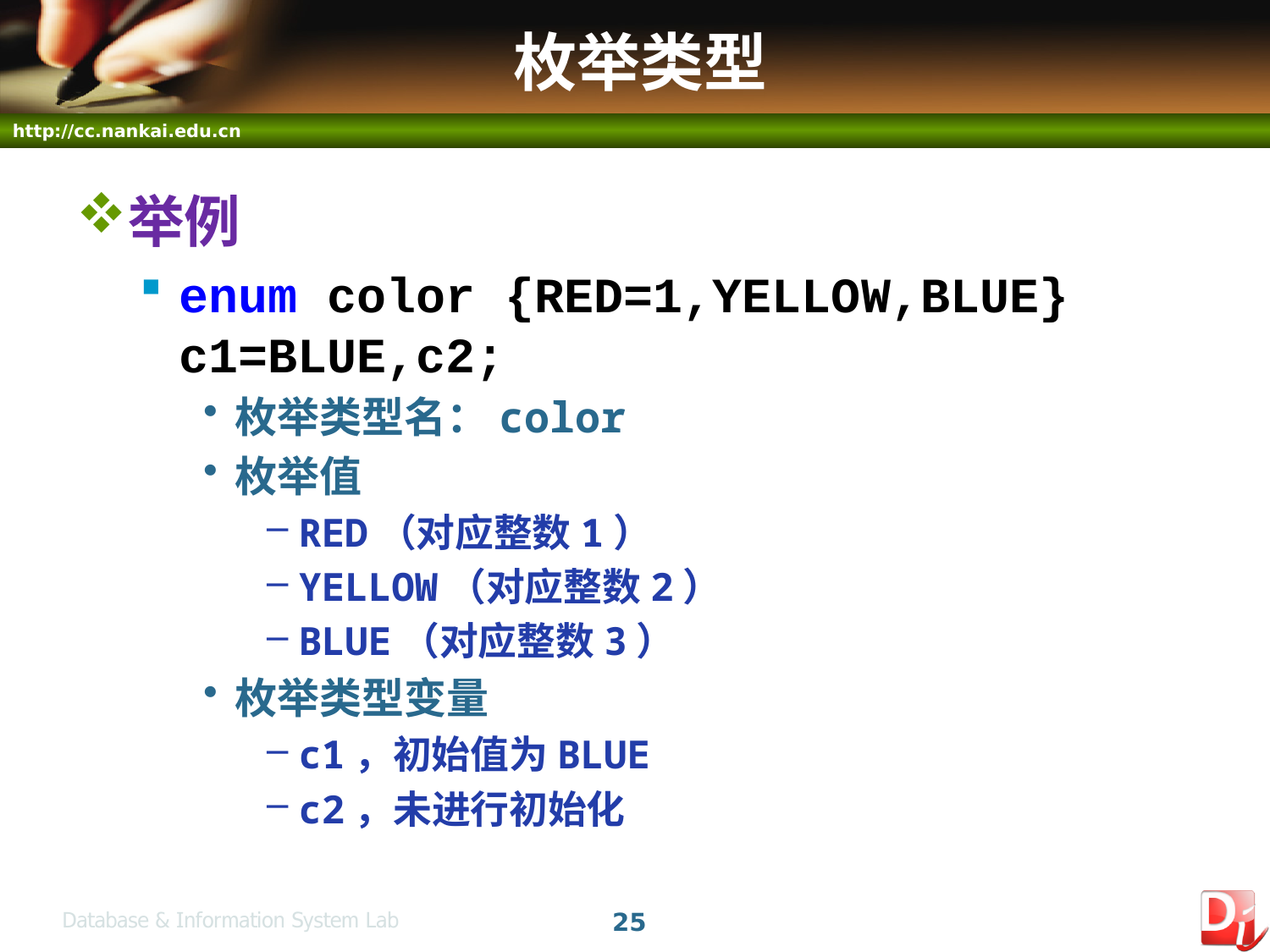

# 枚举类型
举例
enum color {RED=1,YELLOW,BLUE} c1=BLUE,c2;
枚举类型名：color
枚举值
RED（对应整数1）
YELLOW（对应整数2）
BLUE（对应整数3）
枚举类型变量
c1，初始值为BLUE
c2，未进行初始化
25
Database & Information System Lab